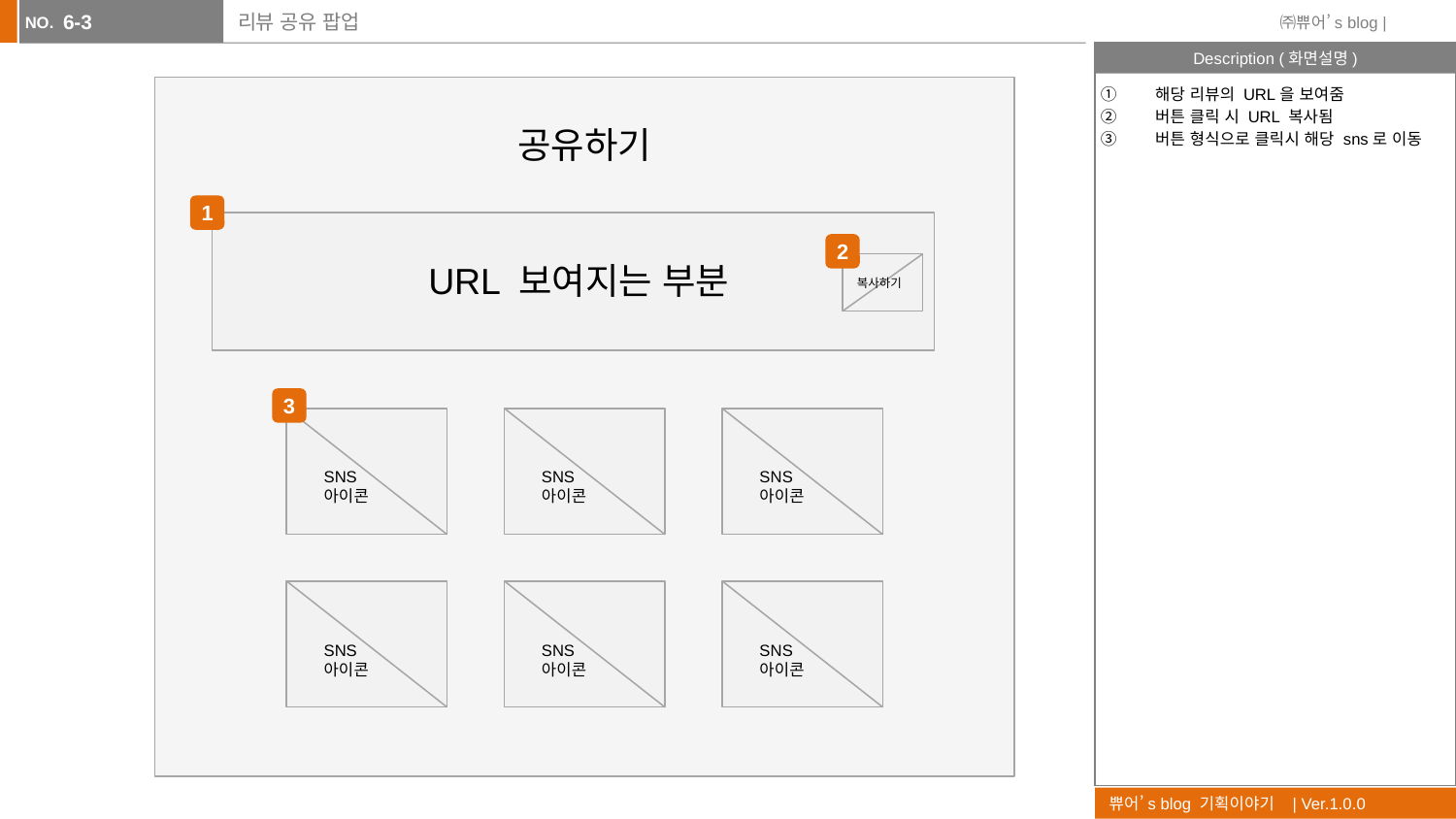

6-3
# 리뷰 공유 팝업

해당 리뷰의 URL을 보여줌
버튼 클릭 시 URL 복사됨
버튼 형식으로 클릭시 해당 sns로 이동
공유하기
1

URL 보여지는 부분

복사하기
2
3

SNS 아이콘

SNS 아이콘

SNS 아이콘

SNS 아이콘

SNS 아이콘

SNS 아이콘